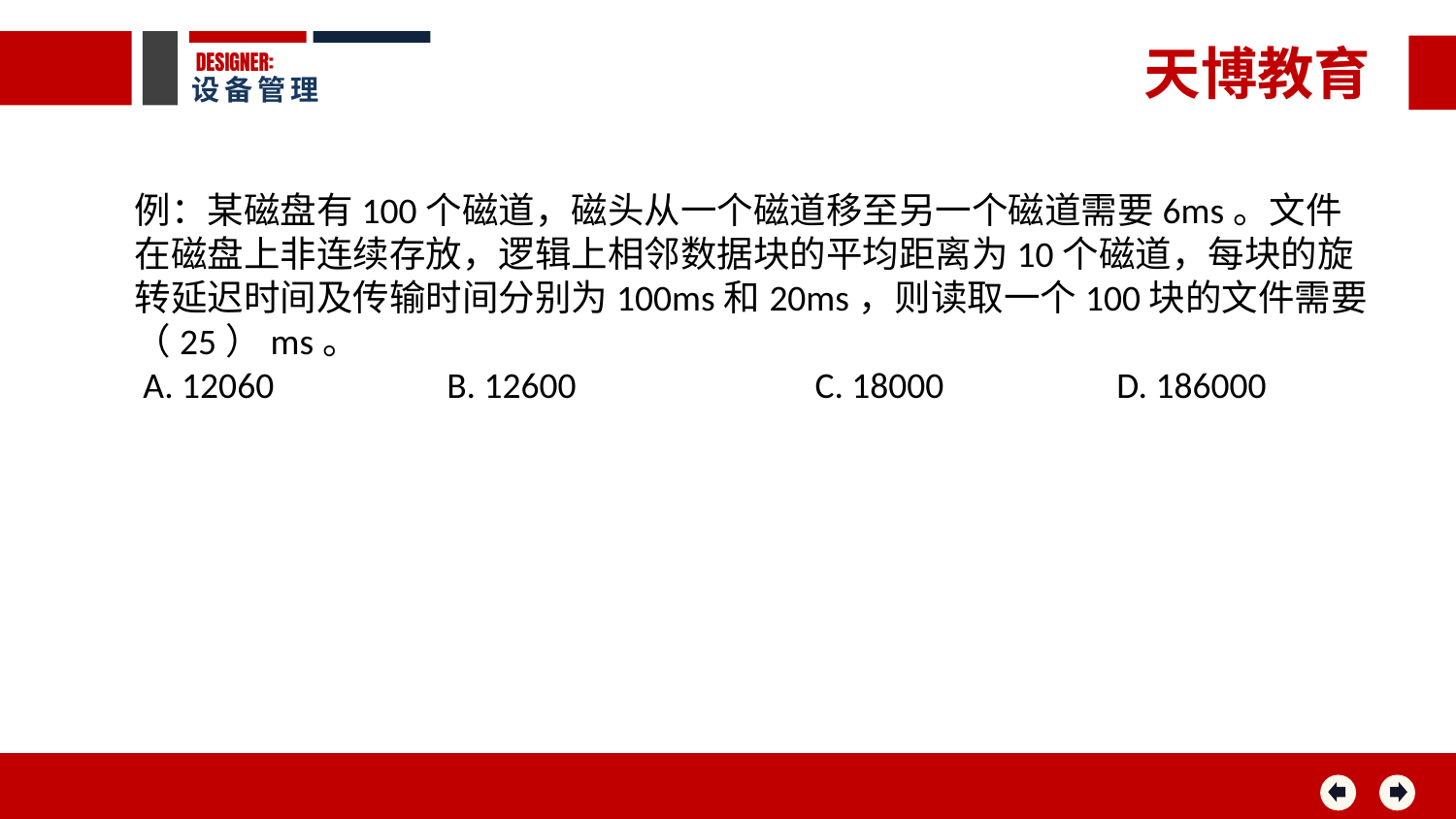

天博教育
DESIGNER:
设备管理
例：某磁盘有100个磁道，磁头从一个磁道移至另一个磁道需要6ms。文件在磁盘上非连续存放，逻辑上相邻数据块的平均距离为10个磁道，每块的旋转延迟时间及传输时间分别为100ms和20ms，则读取一个100块的文件需要（25）ms。
 A. 12060                     B. 12600                             C. 18000                     D. 186000